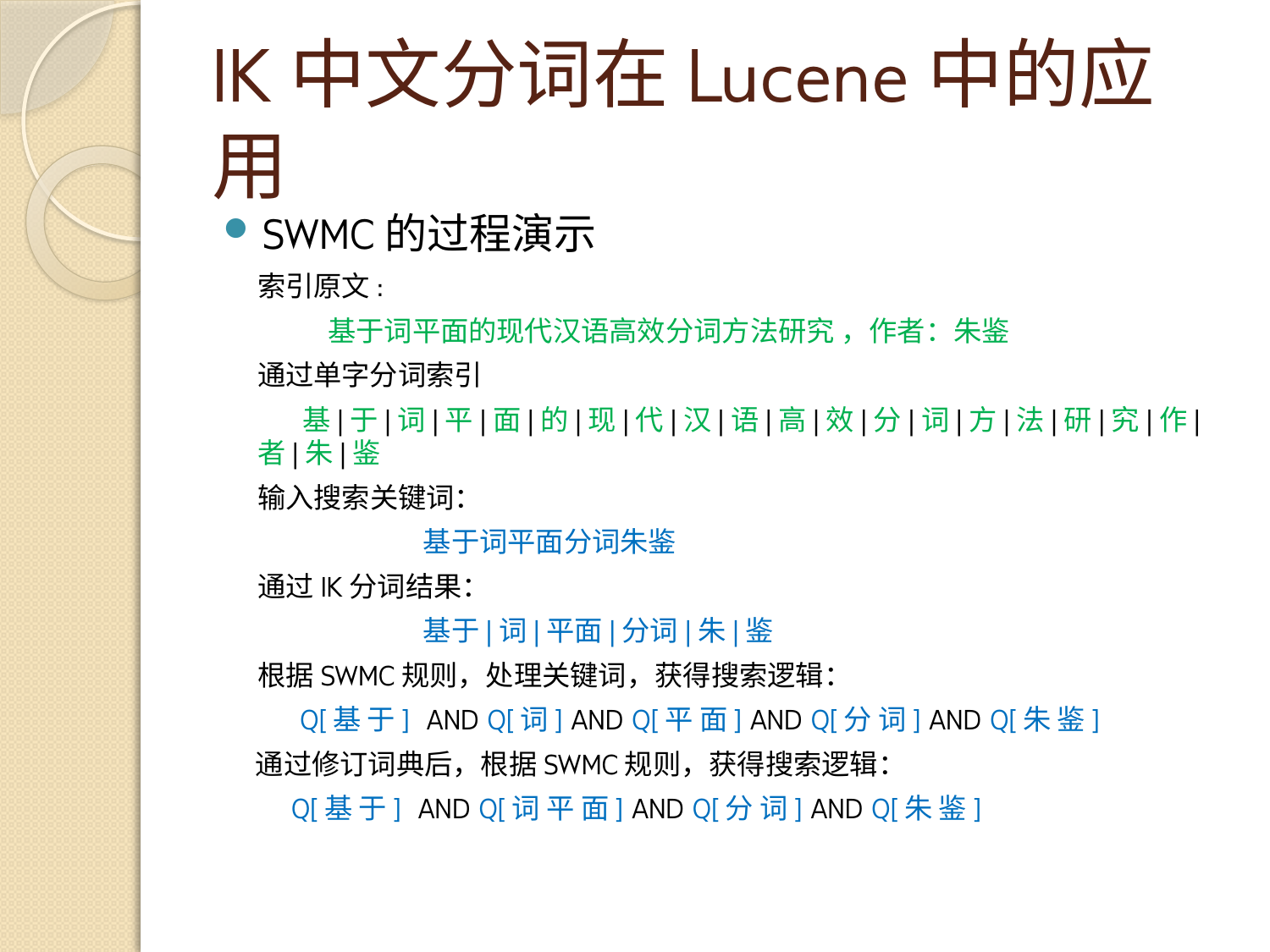

# IK中文分词在Lucene中的应用
SWMC的过程演示
索引原文:
          基于词平面的现代汉语高效分词方法研究 ，作者：朱鉴
通过单字分词索引
      基|于|词|平|面|的|现|代|汉|语|高|效|分|词|方|法|研|究|作|者|朱|鉴
输入搜索关键词：
                         基于词平面分词朱鉴
通过IK分词结果：
                         基于|词|平面|分词|朱|鉴
根据SWMC规则，处理关键词，获得搜索逻辑：
     Q[基 于]  AND Q[词] AND Q[平 面] AND Q[分 词] AND Q[朱 鉴]
    通过修订词典后，根据SWMC规则，获得搜索逻辑：
    Q[基 于]  AND Q[词 平 面] AND Q[分 词] AND Q[朱 鉴]